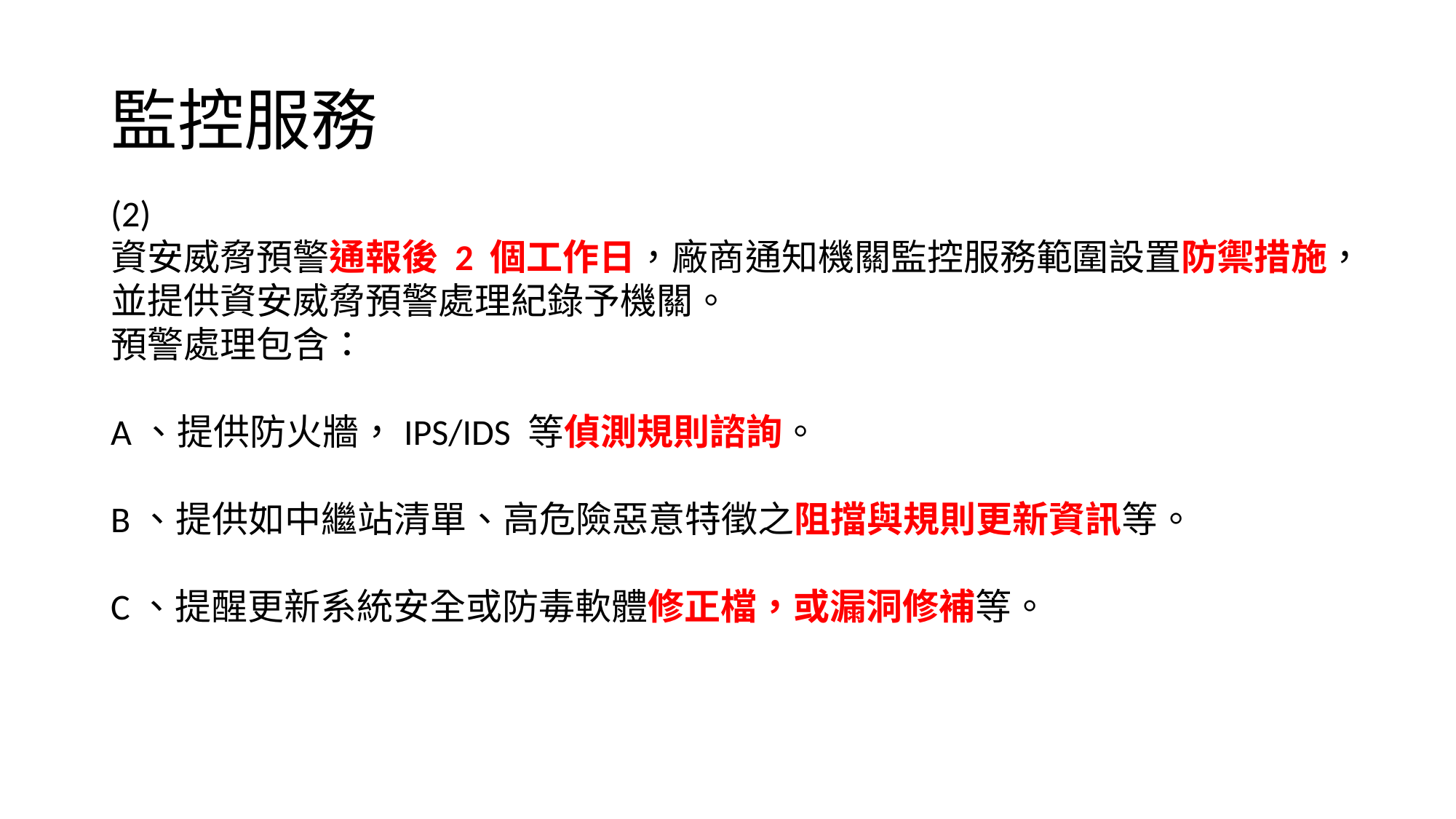

# 監控服務
(2)
資安威脅預警通報後 2 個工作日，廠商通知機關監控服務範圍設置防禦措施，並提供資安威脅預警處理紀錄予機關。
預警處理包含：

A、提供防火牆，IPS/IDS 等偵測規則諮詢。

B、提供如中繼站清單、高危險惡意特徵之阻擋與規則更新資訊等。

C、提醒更新系統安全或防毒軟體修正檔，或漏洞修補等。